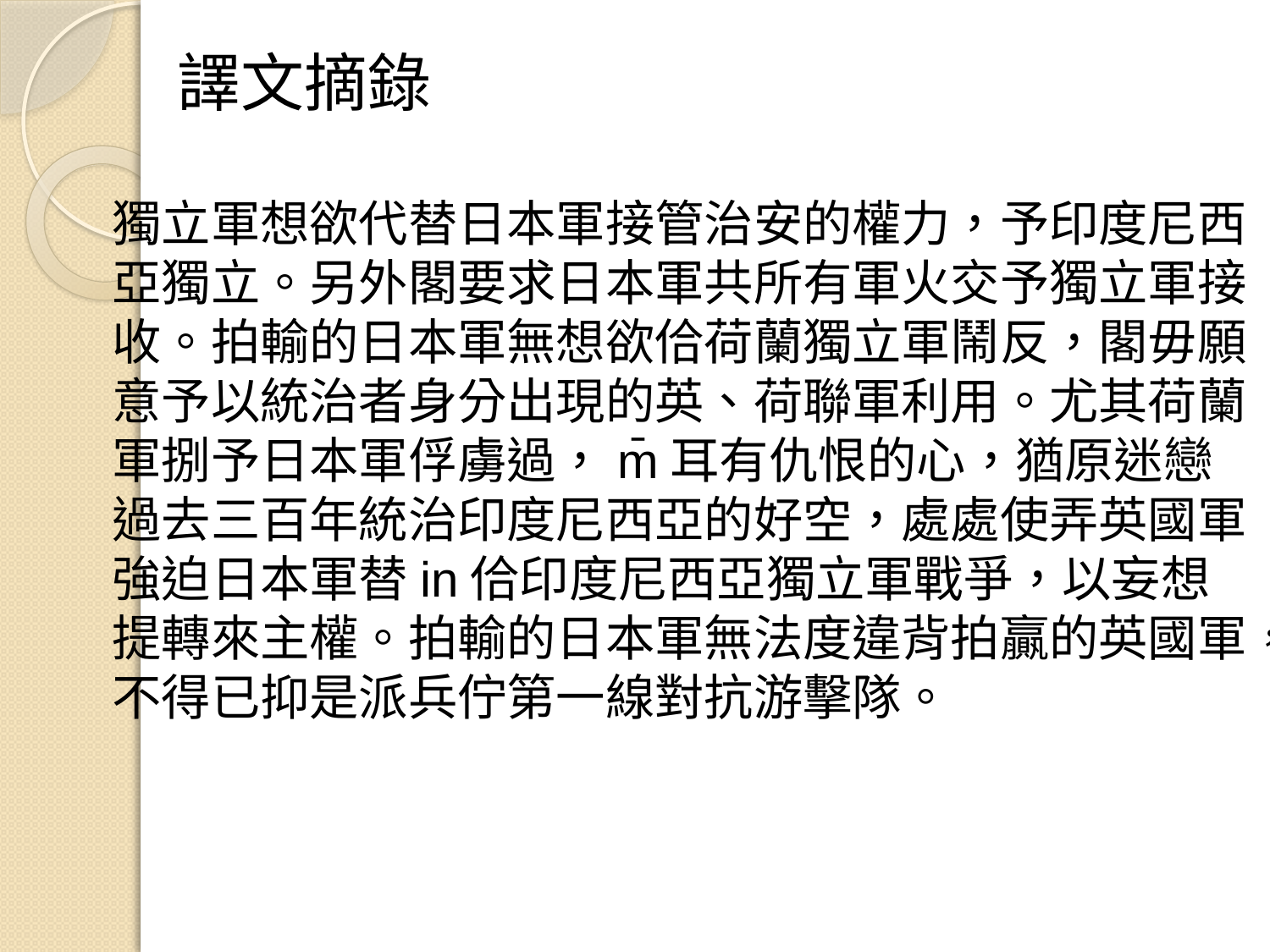

譯文摘錄
獨立軍想欲代替日本軍接管治安的權力，予印度尼西亞獨立。另外閣要求日本軍共所有軍火交予獨立軍接收。拍輸的日本軍無想欲佮荷蘭獨立軍鬧反，閣毋願意予以統治者身分出現的英、荷聯軍利用。尤其荷蘭軍捌予日本軍俘虜過，m̄耳有仇恨的心，猶原迷戀過去三百年統治印度尼西亞的好空，處處使弄英國軍強迫日本軍替in佮印度尼西亞獨立軍戰爭，以妄想提轉來主權。拍輸的日本軍無法度違背拍贏的英國軍，不得已抑是派兵佇第一線對抗游擊隊。